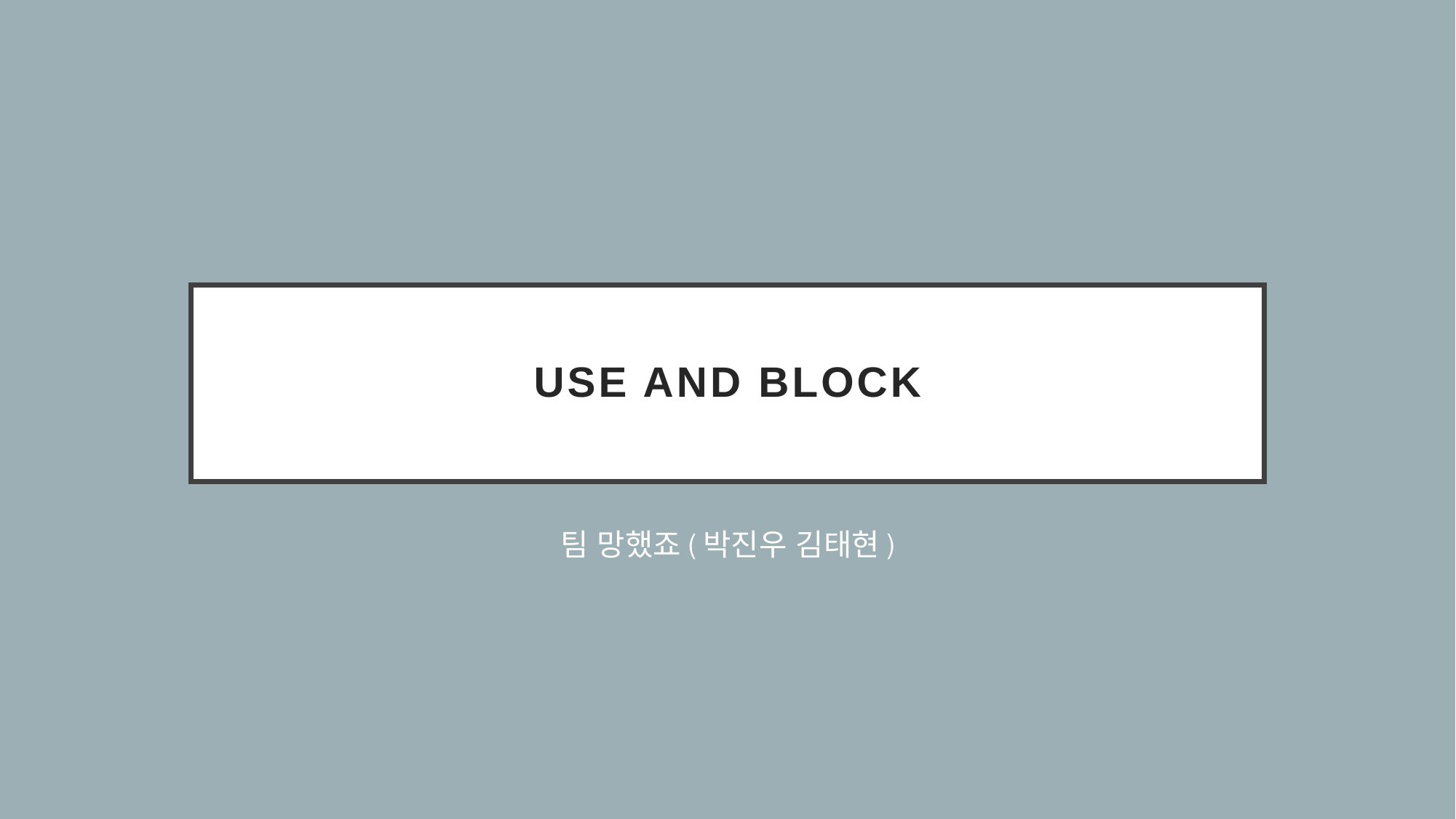

# Use And Block
팀 망했죠(박진우 김태현)